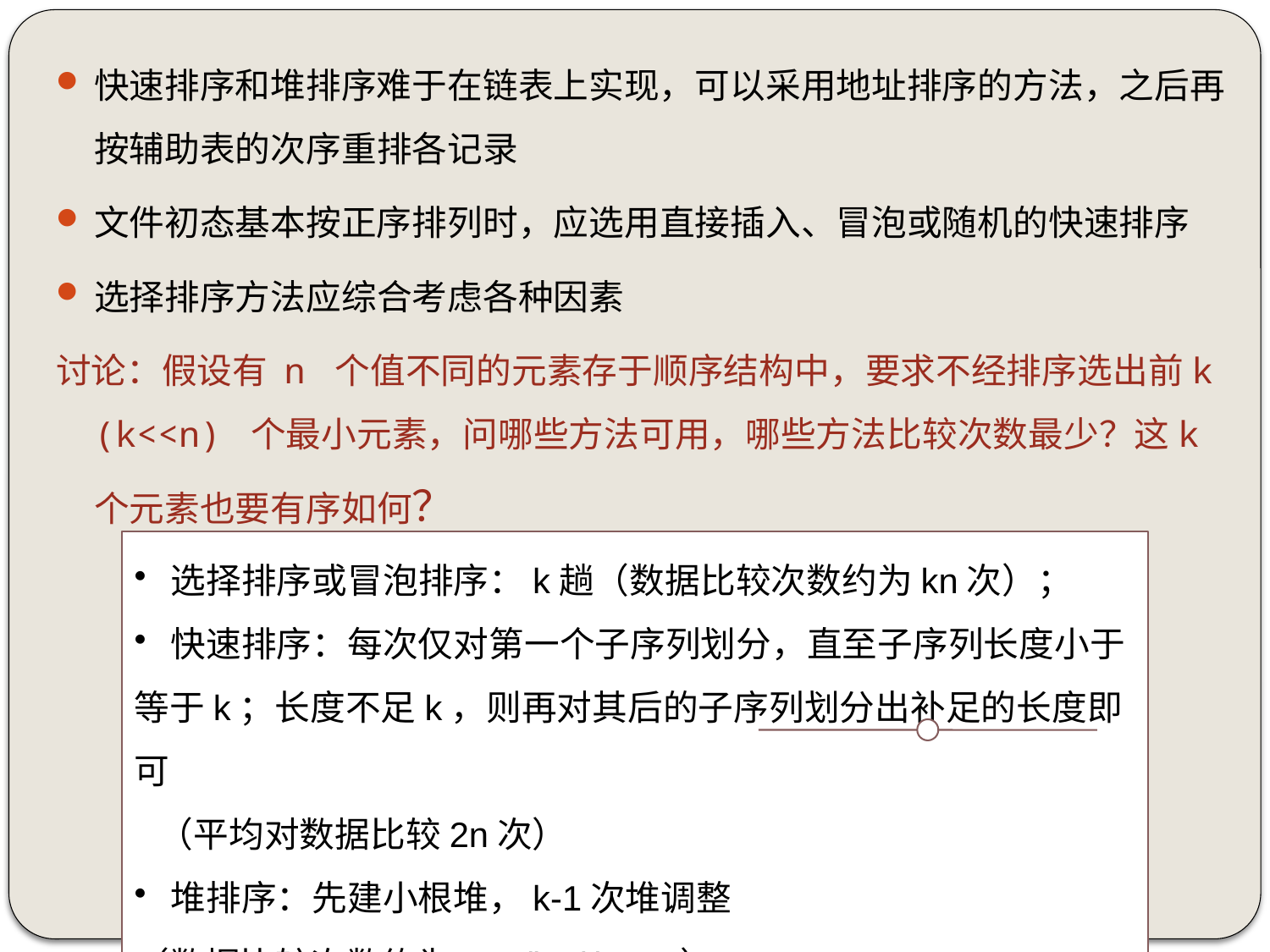

快速排序和堆排序难于在链表上实现，可以采用地址排序的方法，之后再按辅助表的次序重排各记录
文件初态基本按正序排列时，应选用直接插入、冒泡或随机的快速排序
选择排序方法应综合考虑各种因素
讨论：假设有 n 个值不同的元素存于顺序结构中，要求不经排序选出前k (k<<n) 个最小元素，问哪些方法可用，哪些方法比较次数最少？这k个元素也要有序如何？
  选择排序或冒泡排序：k趟（数据比较次数约为kn次）；
  快速排序：每次仅对第一个子序列划分，直至子序列长度小于等于k；长度不足k，则再对其后的子序列划分出补足的长度即可
  （平均对数据比较2n次）
  堆排序：先建小根堆，k-1次堆调整
（数据比较次数约为4n+(k-1)log2n）